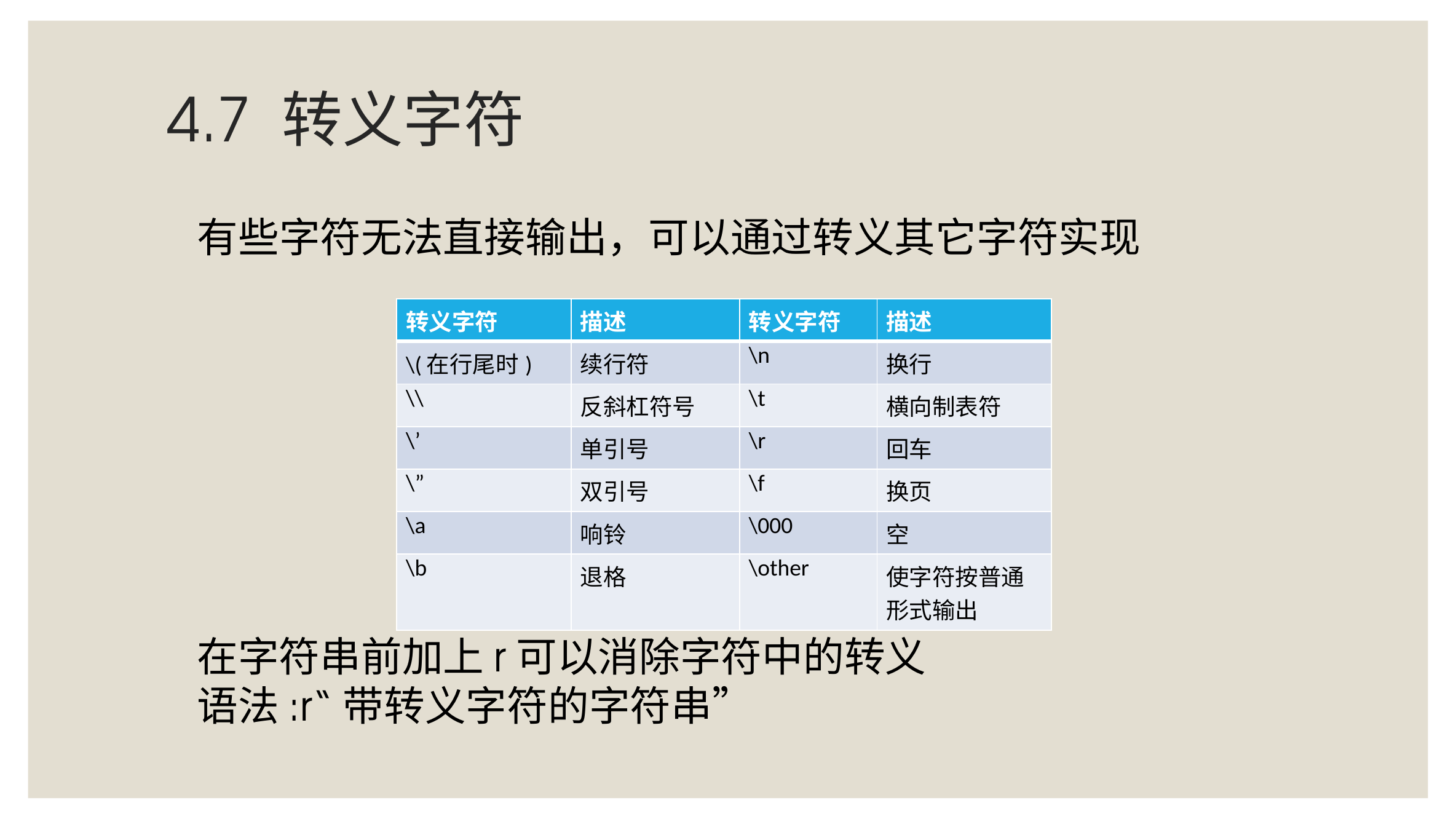

# 4.7 转义字符
有些字符无法直接输出，可以通过转义其它字符实现

| 转义字符 | 描述 | 转义字符 | 描述 |
| --- | --- | --- | --- |
| \(在行尾时) | 续行符 | \n | 换行 |
| \\ | 反斜杠符号 | \t | 横向制表符 |
| \’ | 单引号 | \r | 回车 |
| \” | 双引号 | \f | 换页 |
| \a | 响铃 | \000 | 空 |
| \b | 退格 | \other | 使字符按普通形式输出 |
在字符串前加上r可以消除字符中的转义
语法:r“带转义字符的字符串”